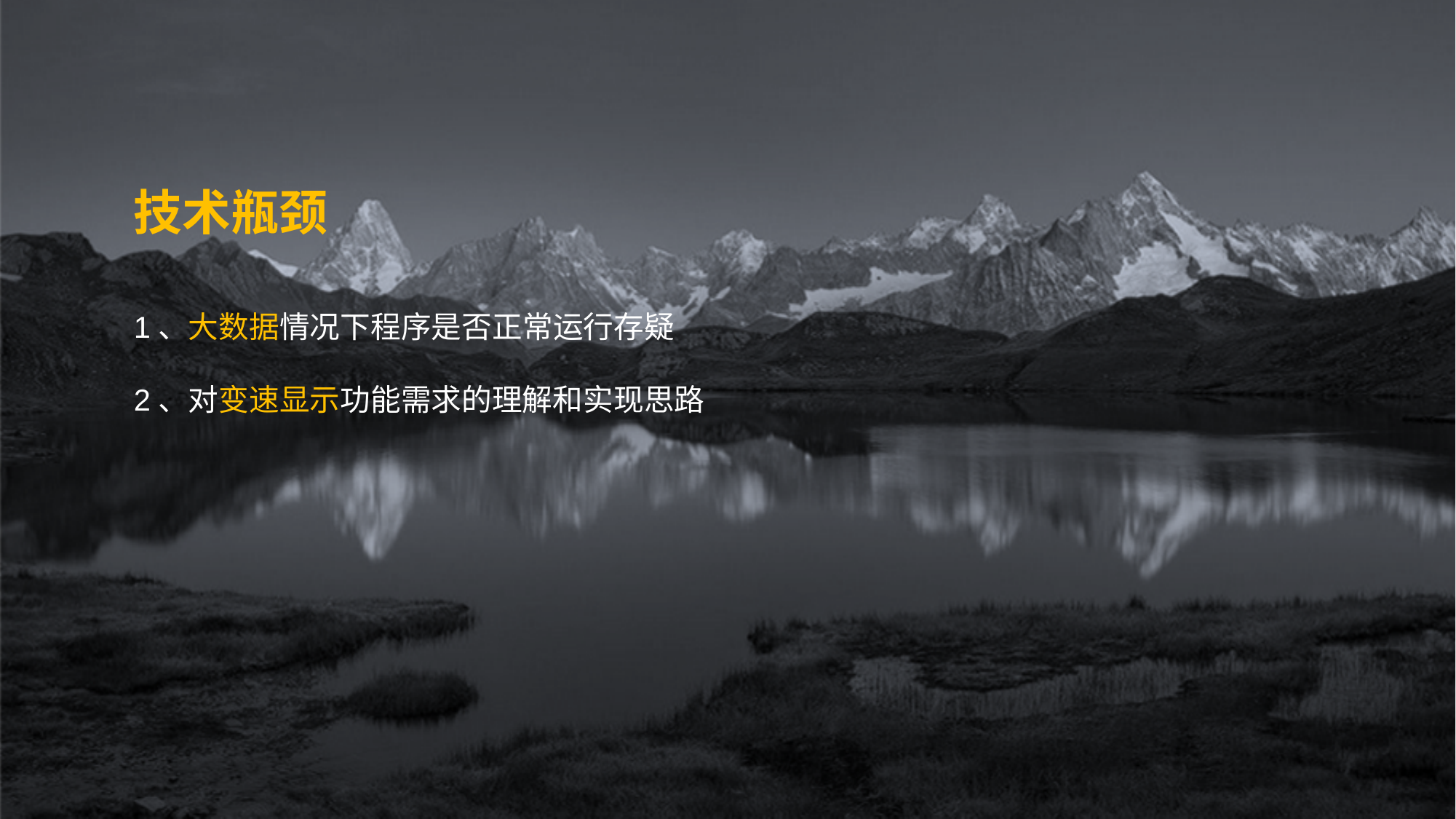

技术瓶颈
1、大数据情况下程序是否正常运行存疑

2、对变速显示功能需求的理解和实现思路